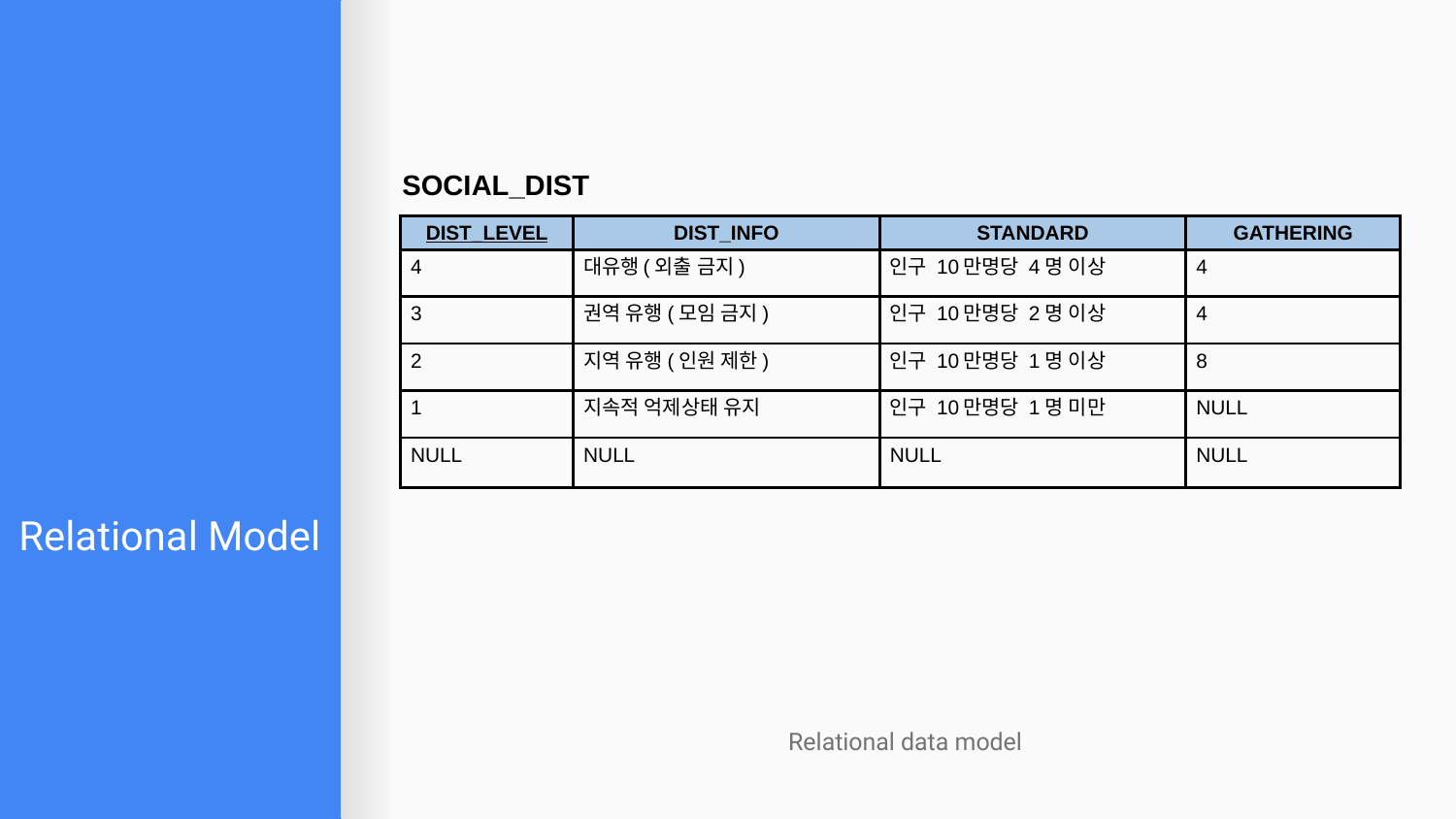

SOCIAL_DIST
| DIST\_LEVEL | DIST\_INFO | STANDARD | GATHERING |
| --- | --- | --- | --- |
| 4 | 대유행(외출 금지) | 인구 10만명당 4명 이상 | 4 |
| 3 | 권역 유행(모임 금지) | 인구 10만명당 2명 이상 | 4 |
| 2 | 지역 유행(인원 제한) | 인구 10만명당 1명 이상 | 8 |
| 1 | 지속적 억제상태 유지 | 인구 10만명당 1명 미만 | NULL |
| NULL | NULL | NULL | NULL |
# Relational Model
Relational data model